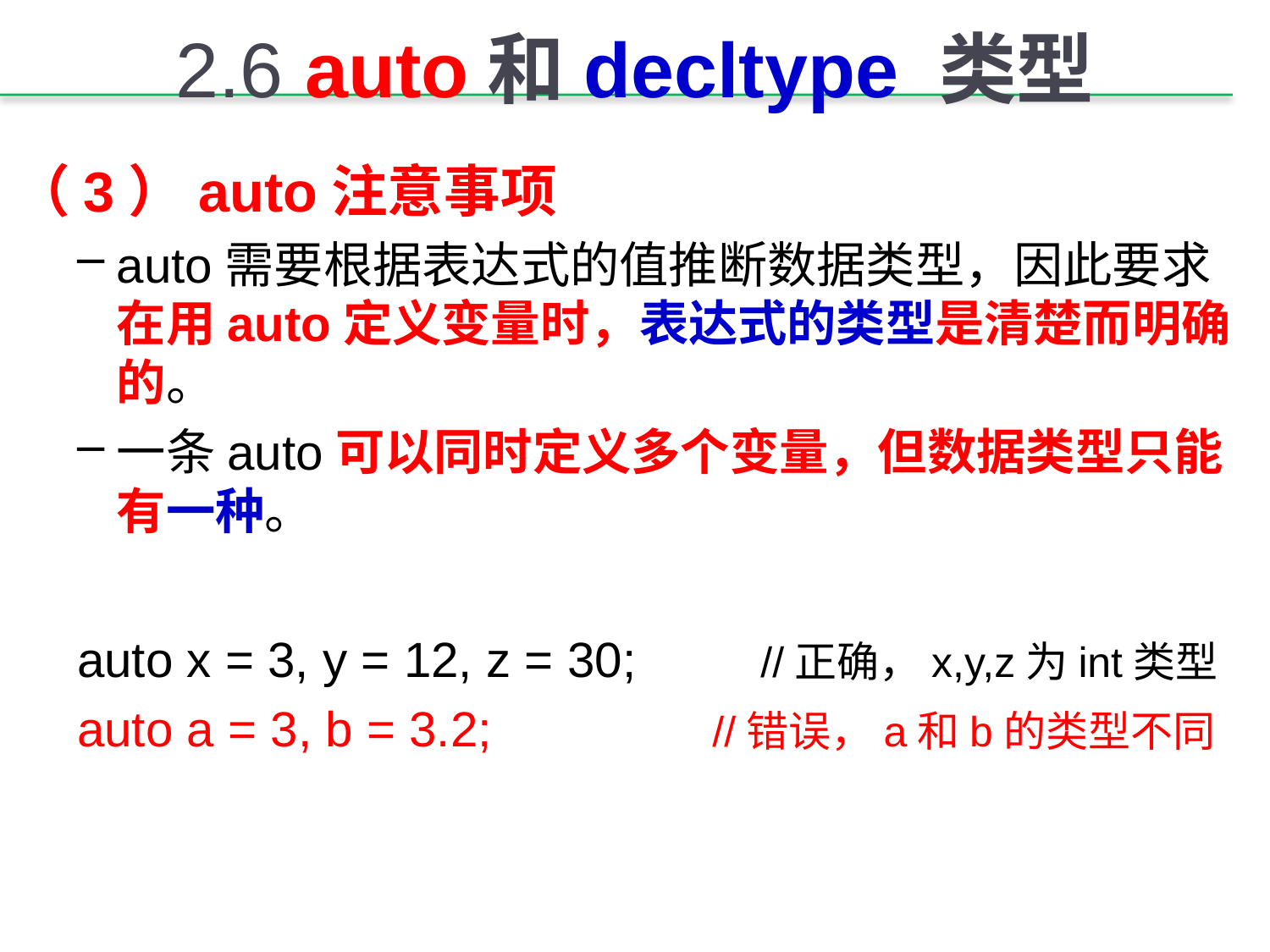

# 2.6 auto和decltype 类型
（3）auto注意事项
auto需要根据表达式的值推断数据类型，因此要求在用auto定义变量时，表达式的类型是清楚而明确的。
一条auto可以同时定义多个变量，但数据类型只能有一种。

auto x = 3, y = 12, z = 30;         //正确，x,y,z为int类型
auto a = 3, b = 3.2;                //错误，a和b的类型不同